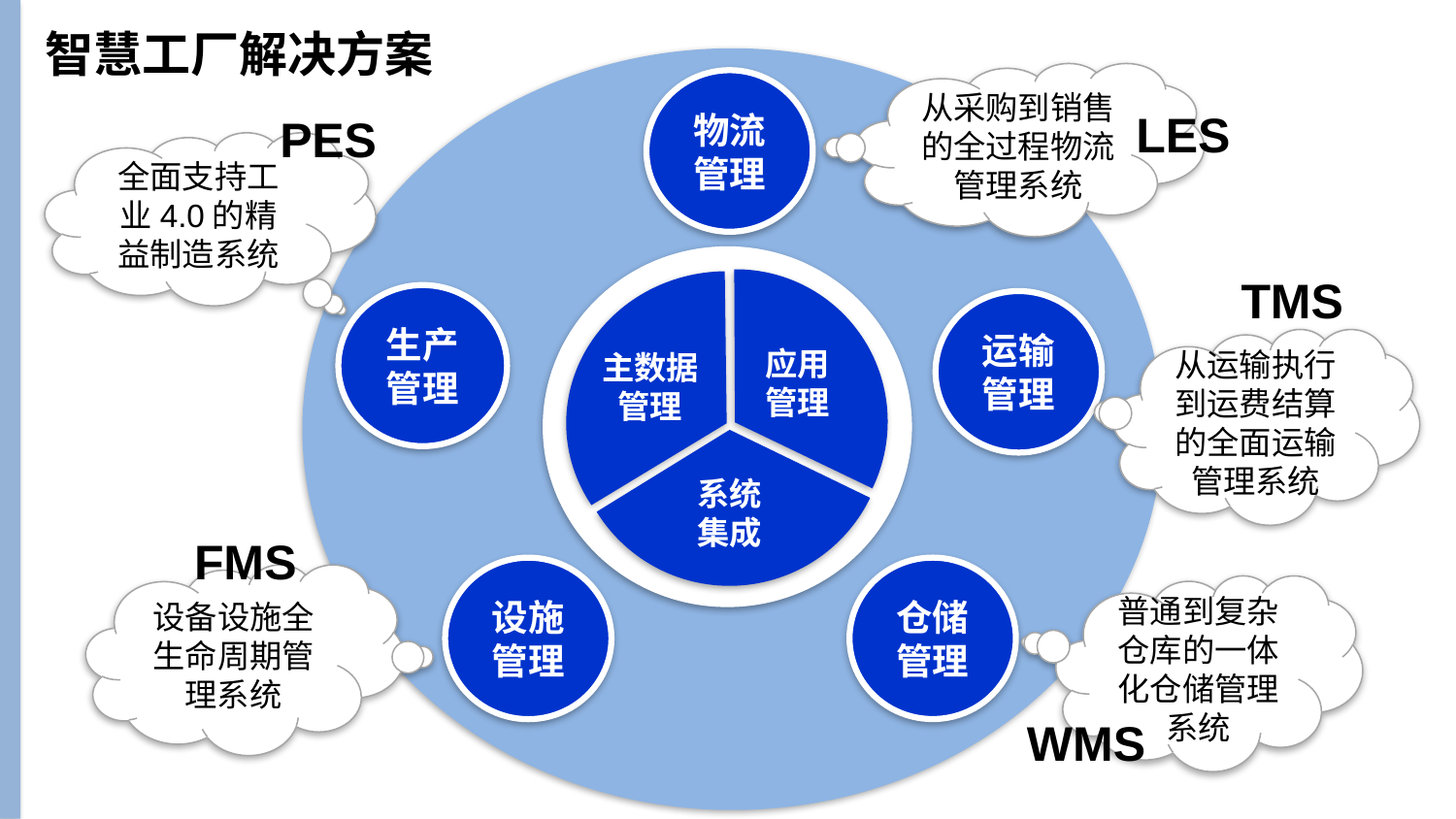

# 智慧工厂解决方案

从采购到销售的全过程物流管理系统
物流
管理
LES
PES
全面支持工业4.0的精益制造系统

TMS

生产
管理
运输
管理
从运输执行到运费结算的全面运输管理系统
应用
管理
主数据管理
系统
集成
FMS
仓储
管理
设施管理
设备设施全生命周期管理系统
普通到复杂仓库的一体化仓储管理系统
WMS